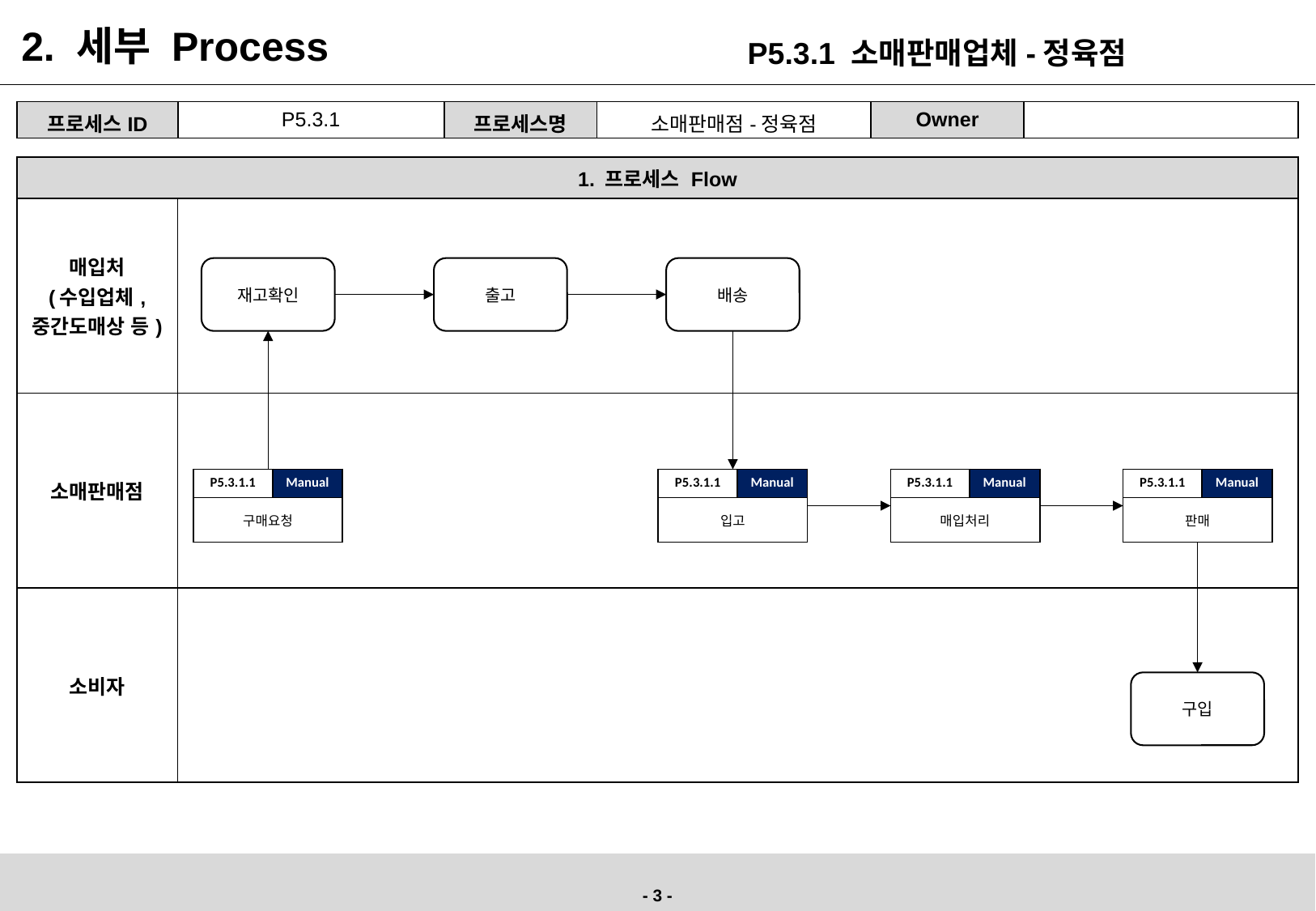

2. 세부 Process
P5.3.1 소매판매업체-정육점
| 프로세스ID | P5.3.1 | 프로세스명 | 소매판매점-정육점 | Owner |  |
| --- | --- | --- | --- | --- | --- |
| 1. 프로세스 Flow | 왈왈왈왈왈왈왈왈왈왈왈왈 |
| --- | --- |
| 매입처 (수입업체, 중간도매상 등) |  |
| 소매판매점 |  |
| 소비자 |  |
재고확인
출고
배송
| P5.3.1.1 | Manual |
| --- | --- |
| 구매요청 |  |
| P5.3.1.1 | Manual |
| --- | --- |
| 입고 |  |
| P5.3.1.1 | Manual |
| --- | --- |
| 매입처리 |  |
| P5.3.1.1 | Manual |
| --- | --- |
| 판매 |  |
구입